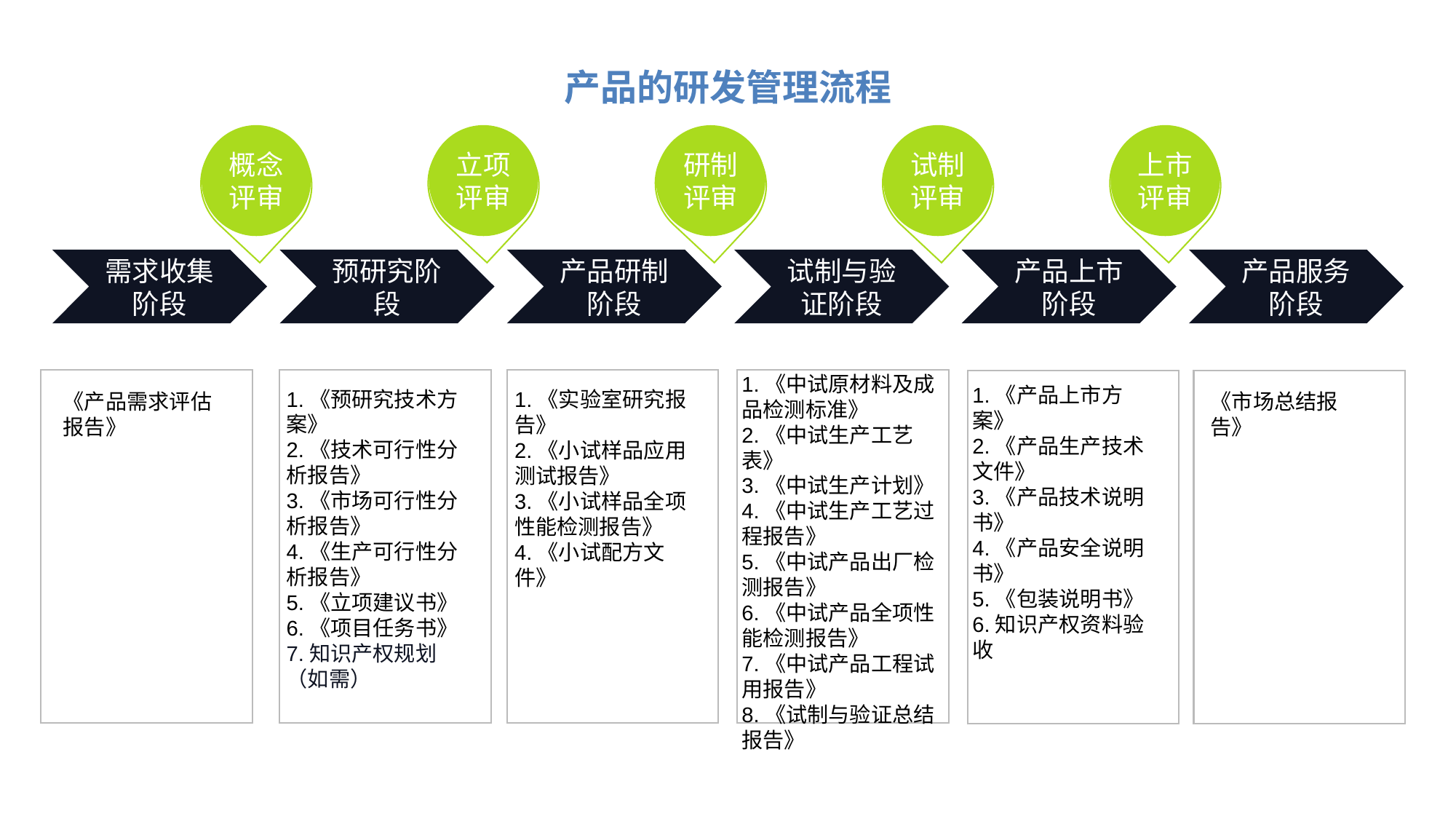

产品的研发管理流程
概念评审
立项评审
试制评审
上市评审
研制评审

需求收集阶段
预研究阶段
产品研制阶段
试制与验证阶段
产品上市阶段
产品服务阶段
1.《中试原材料及成品检测标准》
2.《中试生产工艺表》
3.《中试生产计划》
4.《中试生产工艺过程报告》
5.《中试产品出厂检测报告》
6.《中试产品全项性能检测报告》
7.《中试产品工程试用报告》
8.《试制与验证总结报告》

1.《产品上市方案》
2.《产品生产技术文件》
3.《产品技术说明书》
4.《产品安全说明书》
5.《包装说明书》
6.知识产权资料验收
1.《预研究技术方案》
2.《技术可行性分析报告》
3.《市场可行性分析报告》
4.《生产可行性分析报告》
5.《立项建议书》
6.《项目任务书》
7.知识产权规划（如需）
1.《实验室研究报告》
2.《小试样品应用测试报告》
3.《小试样品全项性能检测报告》
4.《小试配方文件》

《产品需求评估报告》
《市场总结报告》